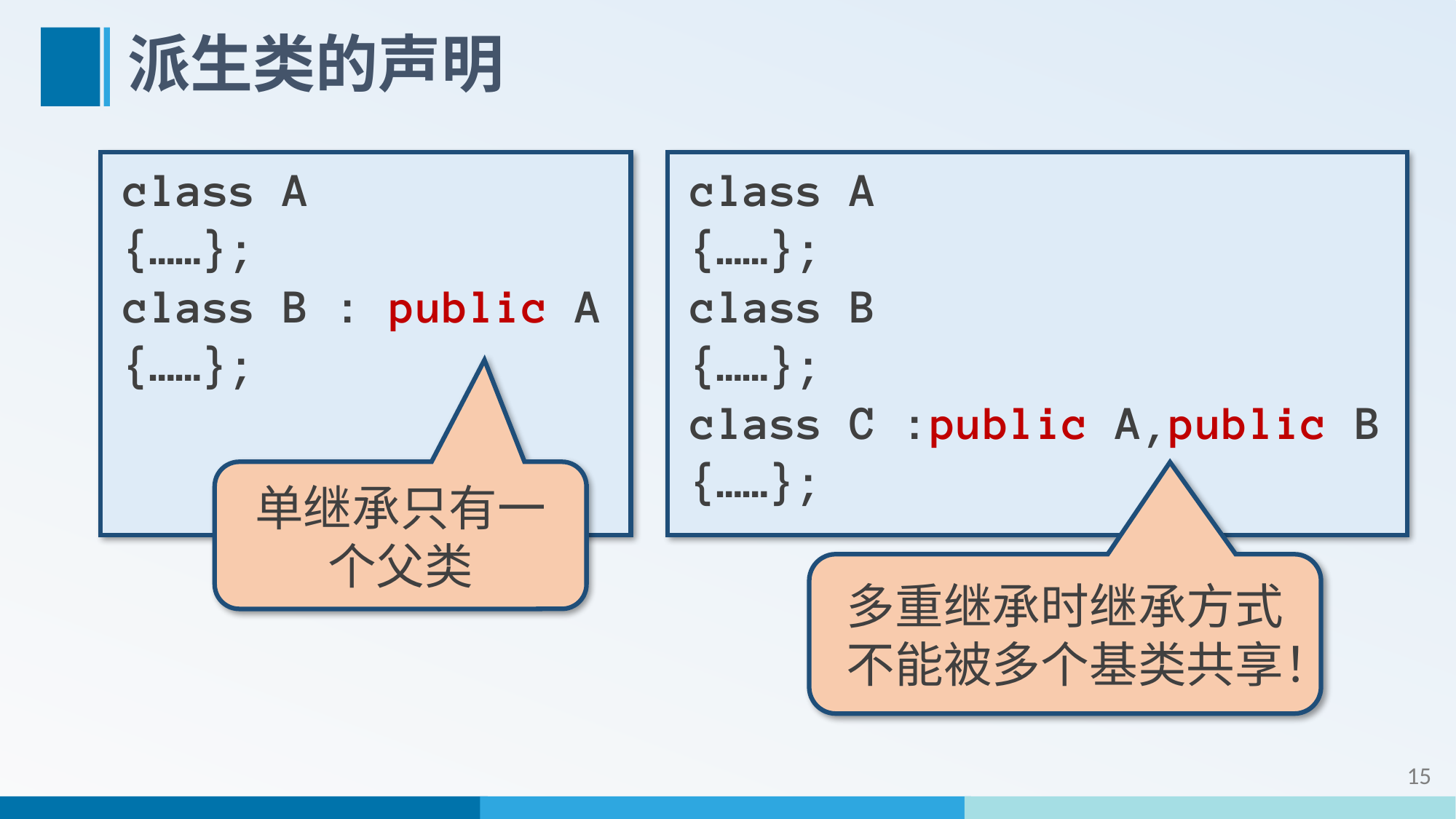

# 派生类的声明
class A
{……};
class B : public A
{……};
class A
{……};
class B
{……};
class C :public A,public B
{……};
单继承只有一个父类
多重继承时继承方式不能被多个基类共享！